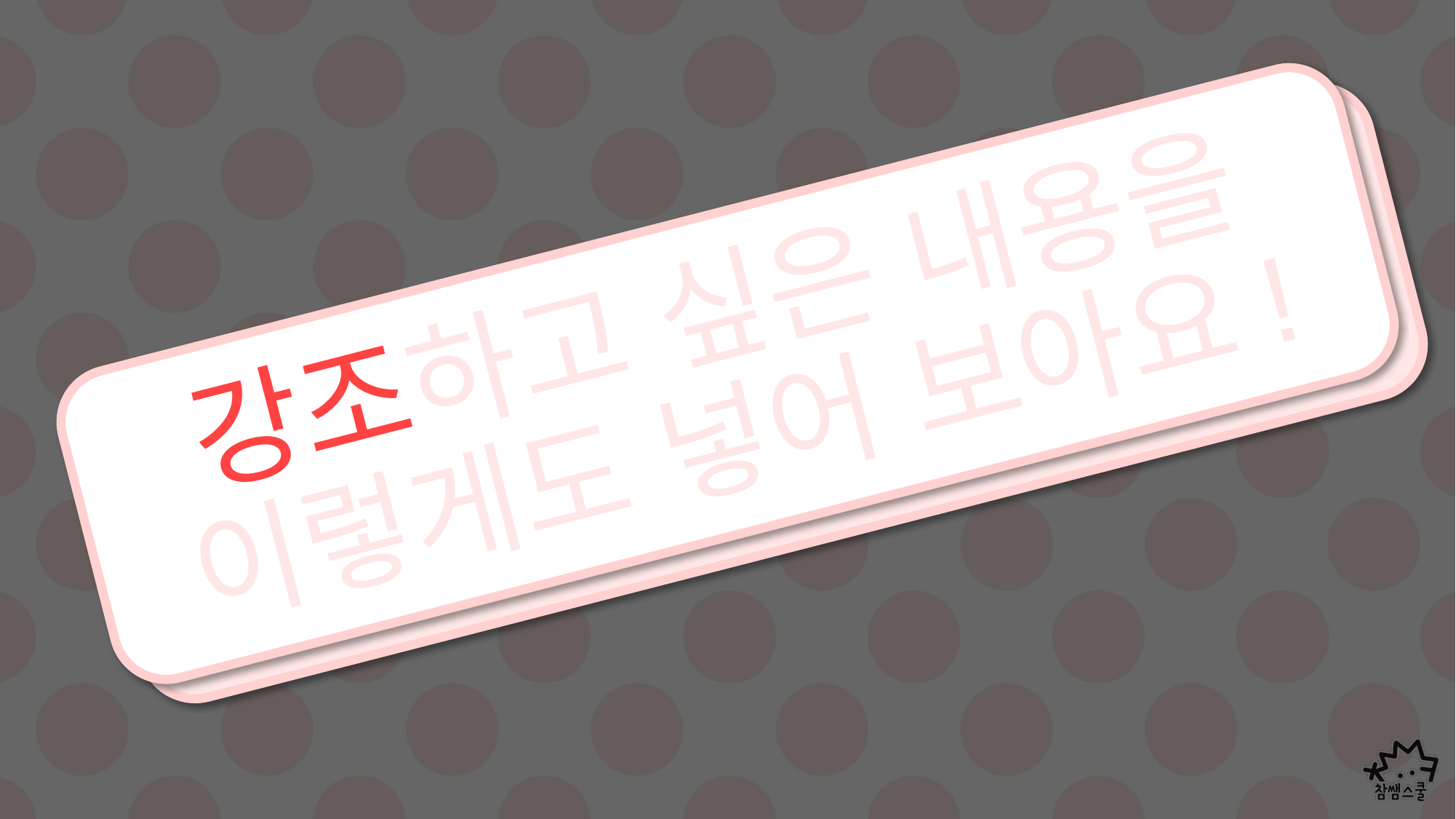

# 강조하고 싶은 내용을 이렇게도 넣어 보아요!